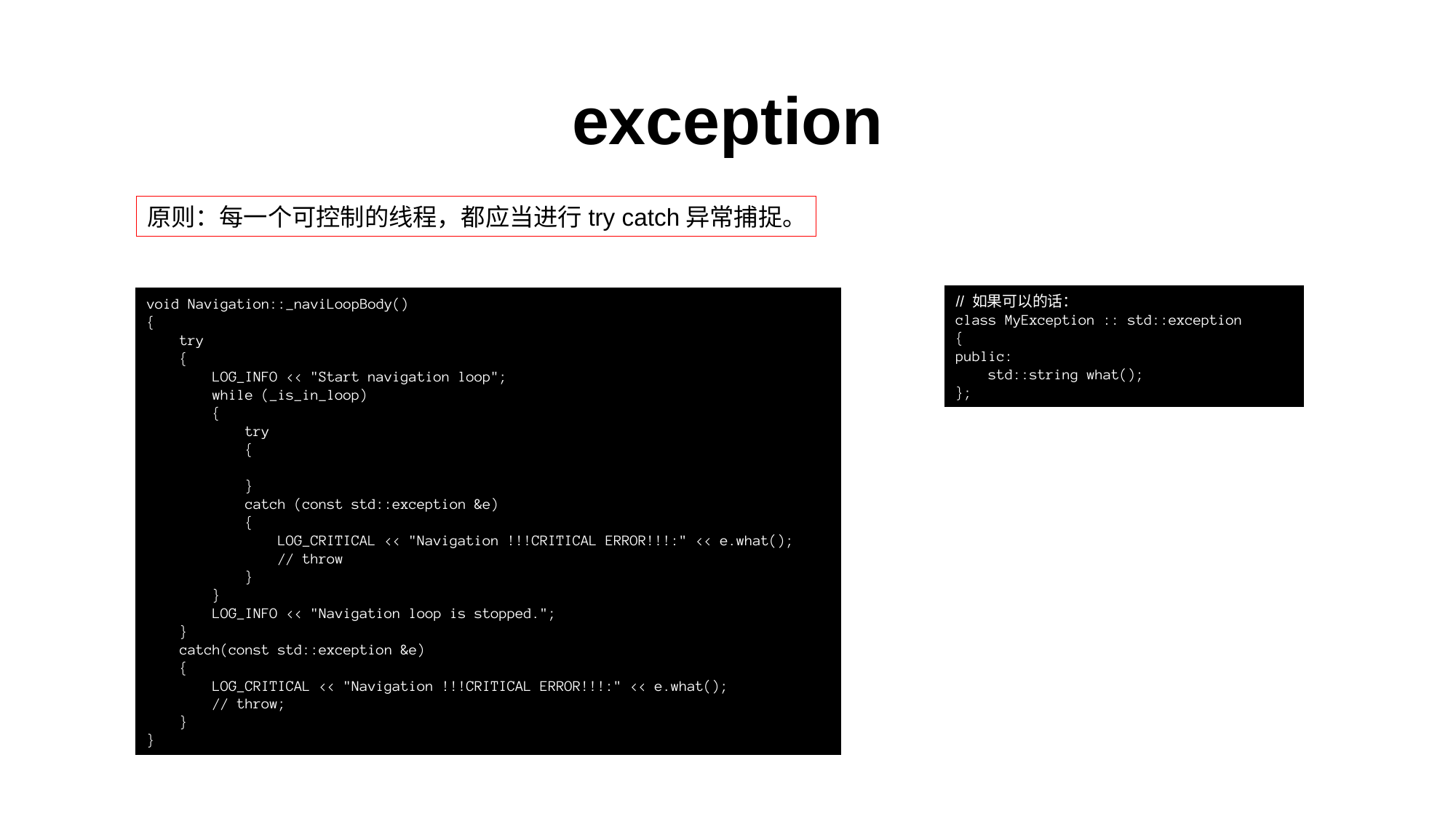

# exception
原则：每一个可控制的线程，都应当进行try catch异常捕捉。
// 如果可以的话：
class MyException :: std::exception
{
public:
    std::string what();
};
void Navigation::_naviLoopBody()
{
    try
    {
        LOG_INFO << "Start navigation loop";
        while (_is_in_loop)
        {
            try
            {

            }
            catch (const std::exception &e)
            {
                LOG_CRITICAL << "Navigation !!!CRITICAL ERROR!!!:" << e.what();
                // throw
            }
        }
        LOG_INFO << "Navigation loop is stopped.";
    }
    catch(const std::exception &e)
    {
        LOG_CRITICAL << "Navigation !!!CRITICAL ERROR!!!:" << e.what();
        // throw;
    }
}